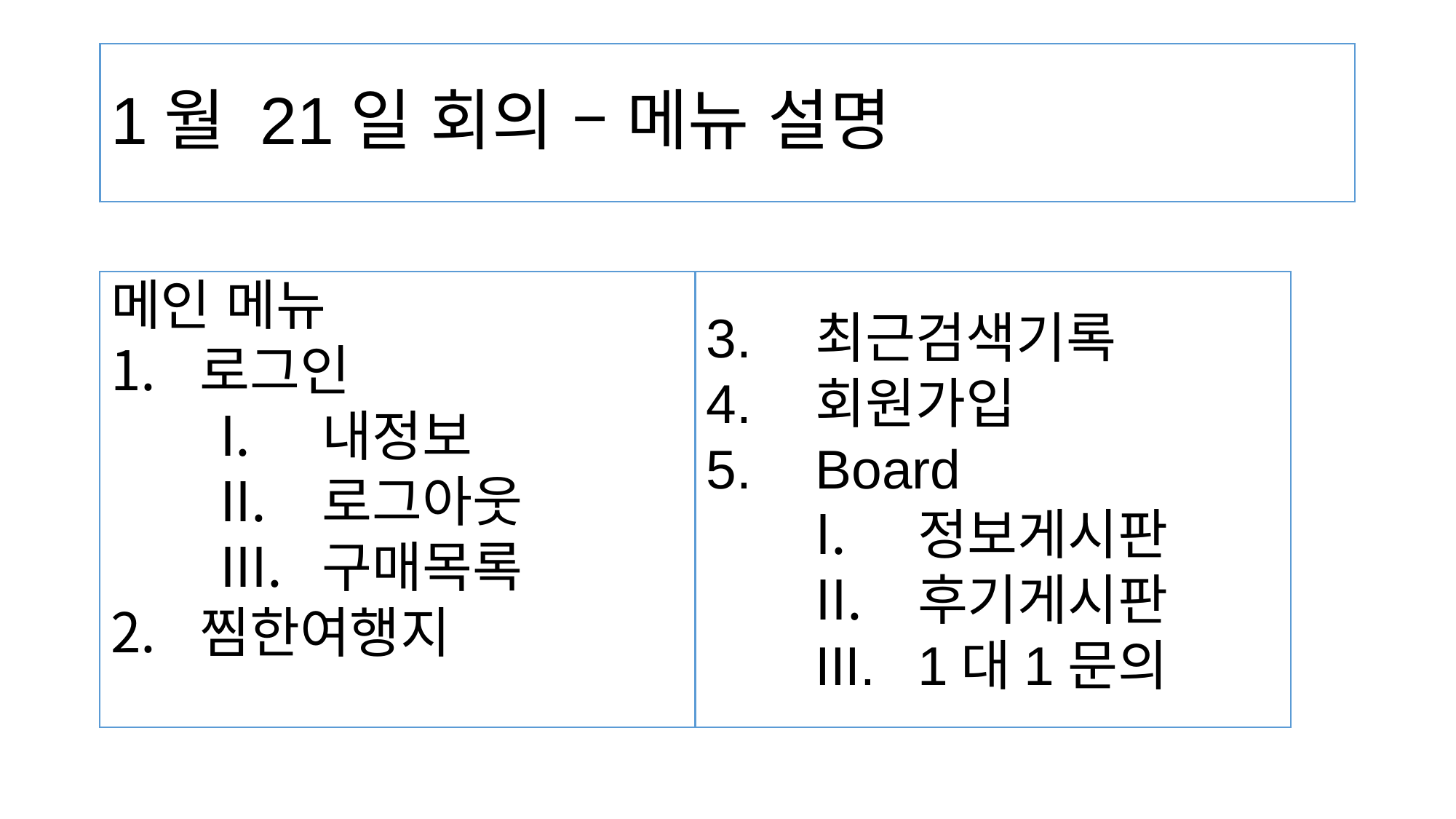

# 1월 21일 회의 – 메뉴 설명
메인 메뉴
로그인
내정보
로그아웃
구매목록
찜한여행지

3.	최근검색기록
4.	회원가입
5.	Board
정보게시판
후기게시판
1대1문의